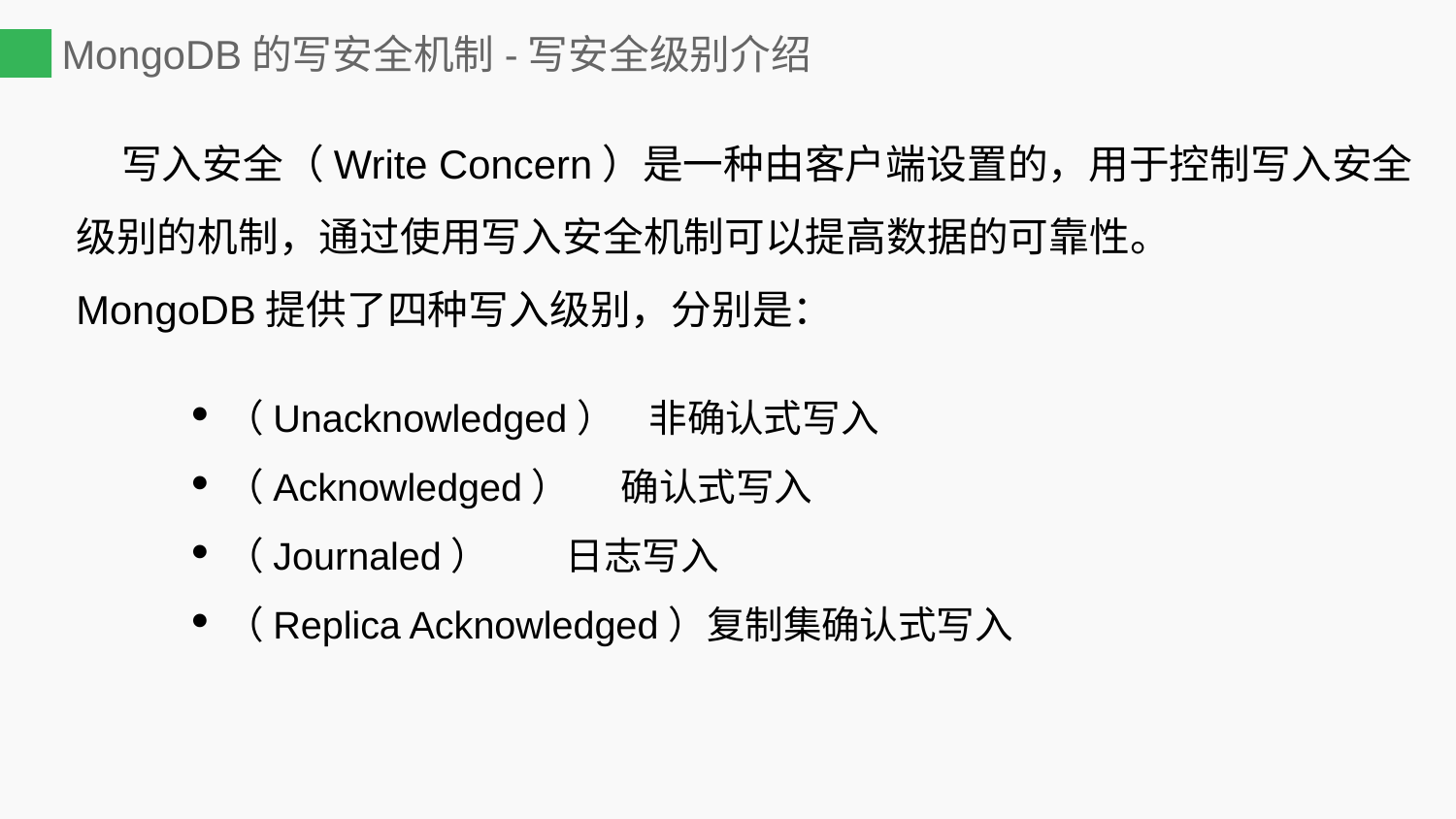

# MongoDB的写安全机制-写安全级别介绍
    写入安全（Write Concern）是一种由客户端设置的，用于控制写入安全级别的机制，通过使用写入安全机制可以提高数据的可靠性。
MongoDB提供了四种写入级别，分别是：

（Unacknowledged）    非确认式写入
（Acknowledged）      确认式写入
（Journaled）         日志写入
（Replica Acknowledged）复制集确认式写入